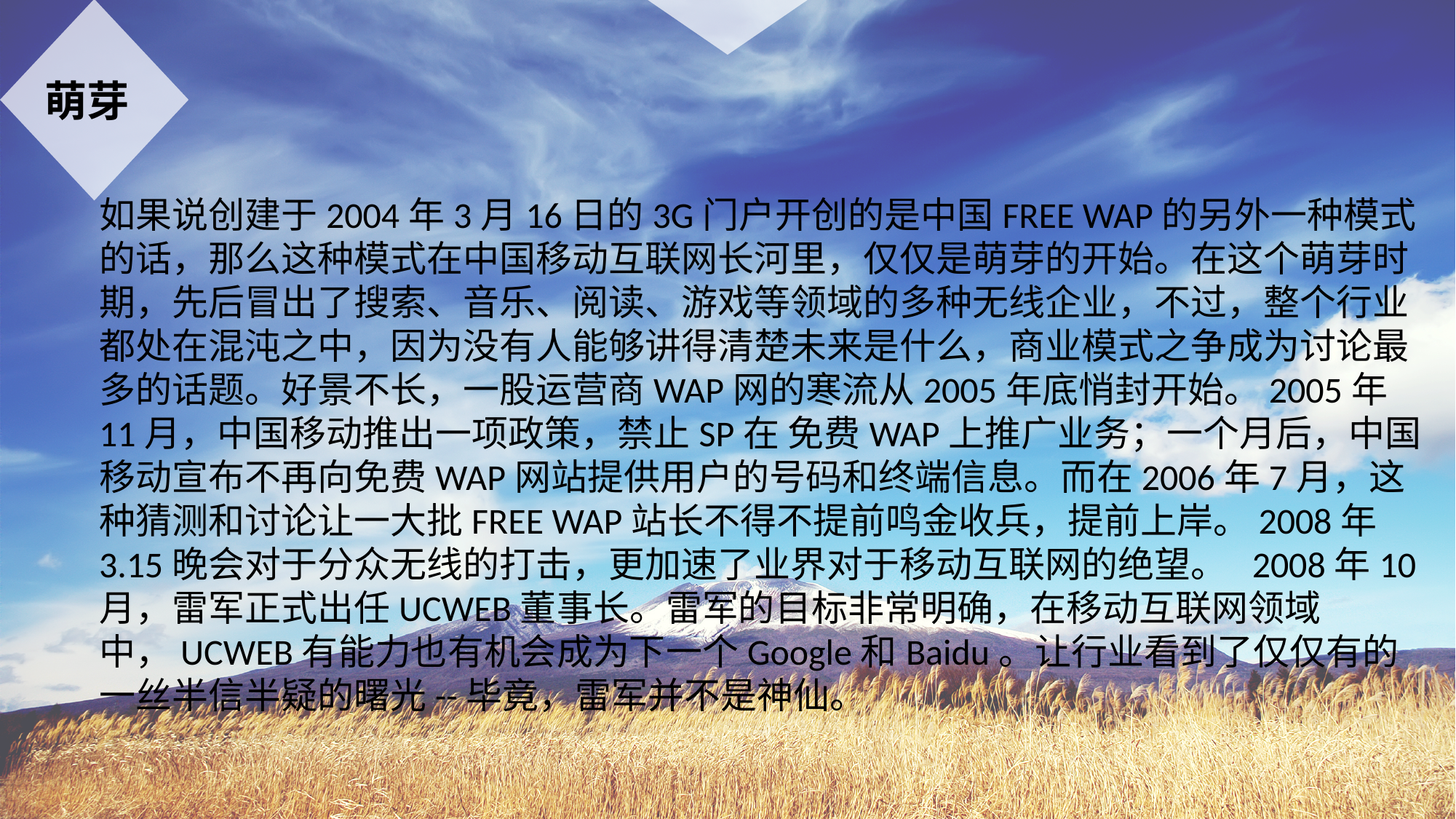

萌芽
如果说创建于2004年3月16日的3G门户开创的是中国FREE WAP的另外一种模式的话，那么这种模式在中国移动互联网长河里，仅仅是萌芽的开始。在这个萌芽时期，先后冒出了搜索、音乐、阅读、游戏等领域的多种无线企业，不过，整个行业都处在混沌之中，因为没有人能够讲得清楚未来是什么，商业模式之争成为讨论最多的话题。好景不长，一股运营商WAP网的寒流从2005年底悄封开始。2005年11月，中国移动推出一项政策，禁止SP在 免费WAP上推广业务；一个月后，中国移动宣布不再向免费WAP网站提供用户的号码和终端信息。而在2006年7月，这种猜测和讨论让一大批FREE WAP站长不得不提前鸣金收兵，提前上岸。2008年3.15晚会对于分众无线的打击，更加速了业界对于移动互联网的绝望。  2008年10月，雷军正式出任UCWEB董事长。雷军的目标非常明确，在移动互联网领域中，UCWEB有能力也有机会成为下一个Google和Baidu。让行业看到了仅仅有的一丝半信半疑的曙光--毕竟，雷军并不是神仙。